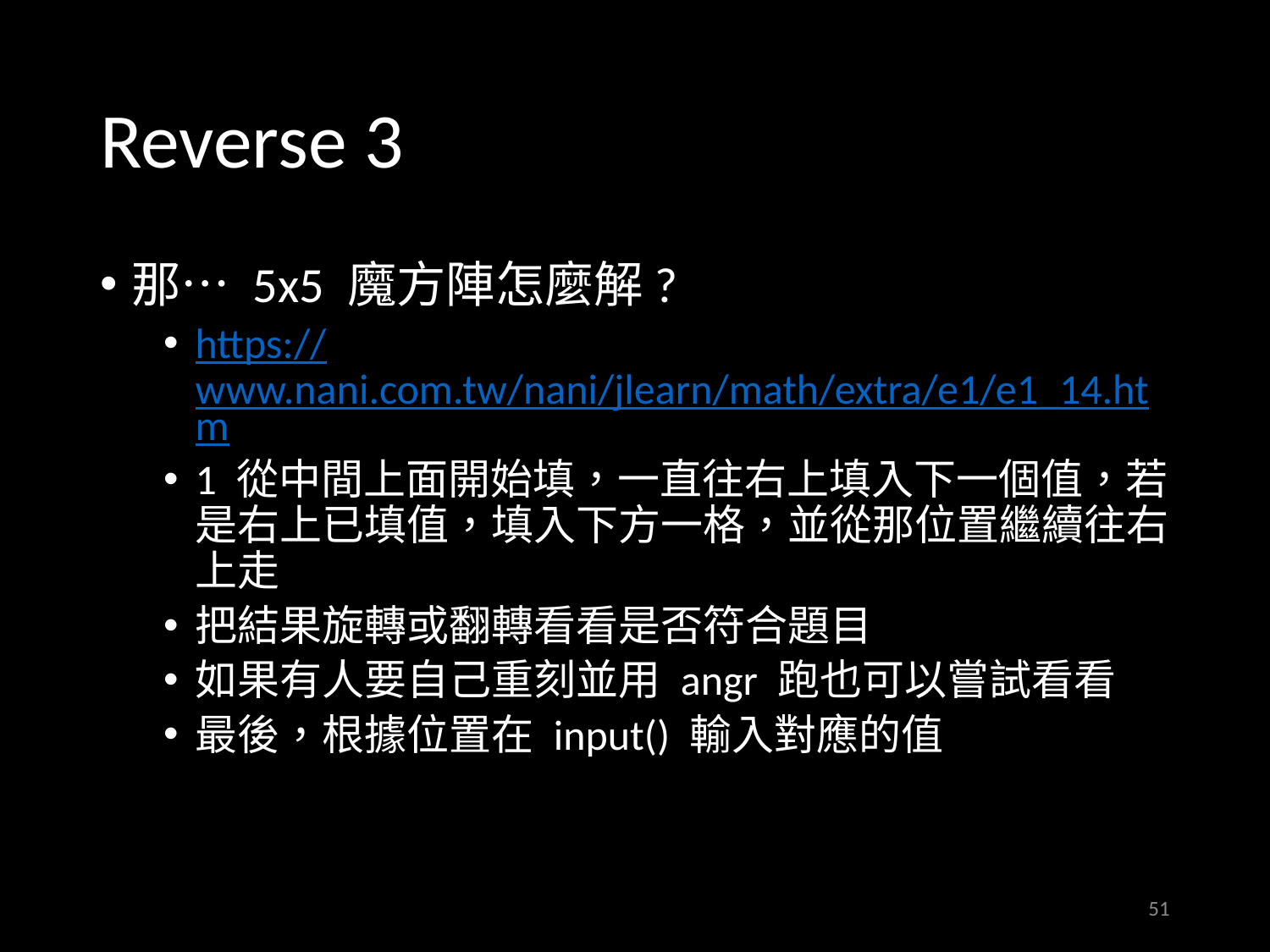

# Reverse 3
那… 5x5 魔方陣怎麼解?
https://www.nani.com.tw/nani/jlearn/math/extra/e1/e1_14.htm
1 從中間上面開始填，一直往右上填入下一個值，若是右上已填值，填入下方一格，並從那位置繼續往右上走
把結果旋轉或翻轉看看是否符合題目
如果有人要自己重刻並用 angr 跑也可以嘗試看看
最後，根據位置在 input() 輸入對應的值

51